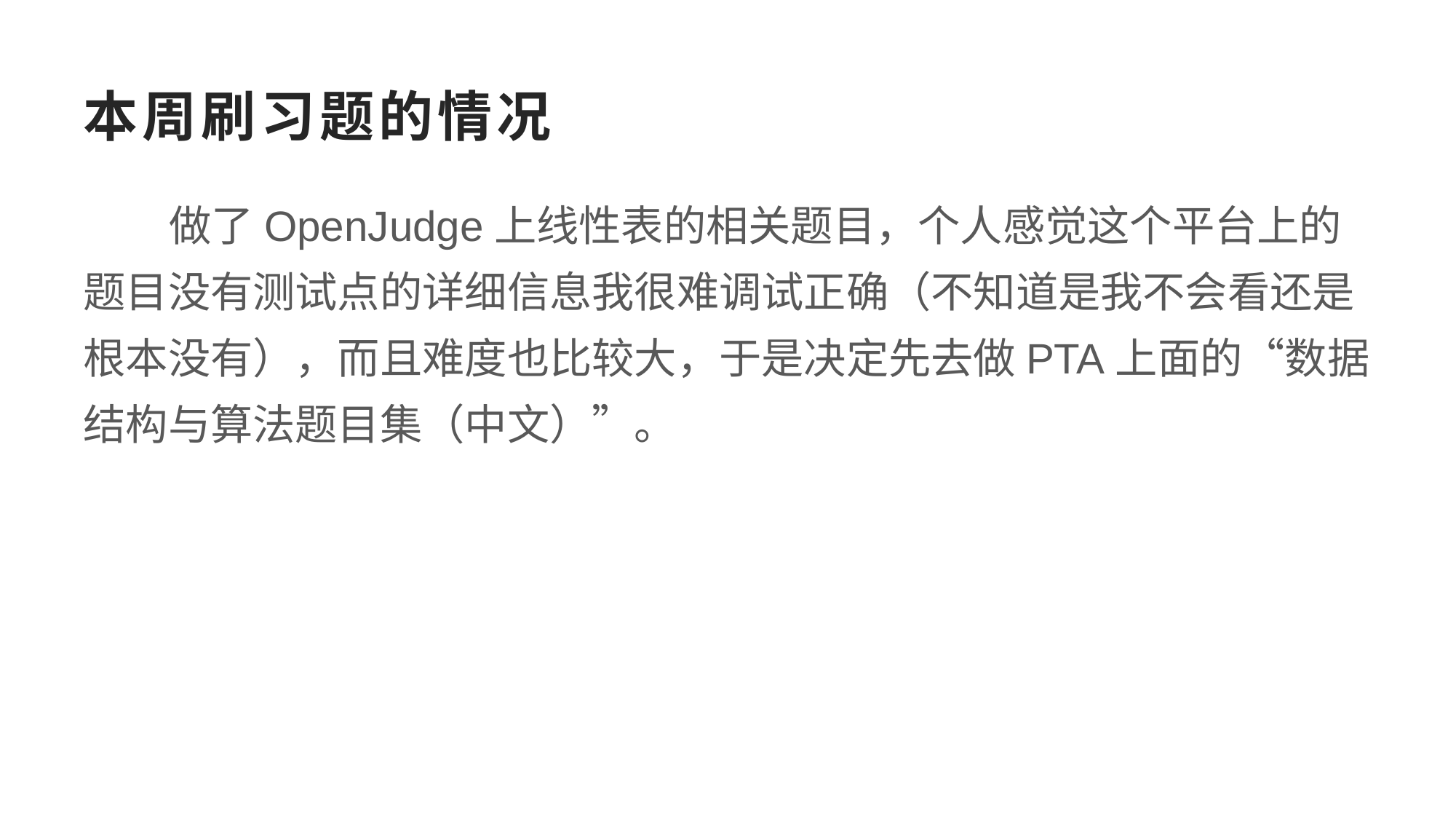

# 本周刷习题的情况
        做了OpenJudge上线性表的相关题目，个人感觉这个平台上的题目没有测试点的详细信息我很难调试正确（不知道是我不会看还是根本没有），而且难度也比较大，于是决定先去做PTA上面的“数据结构与算法题目集（中文）”。